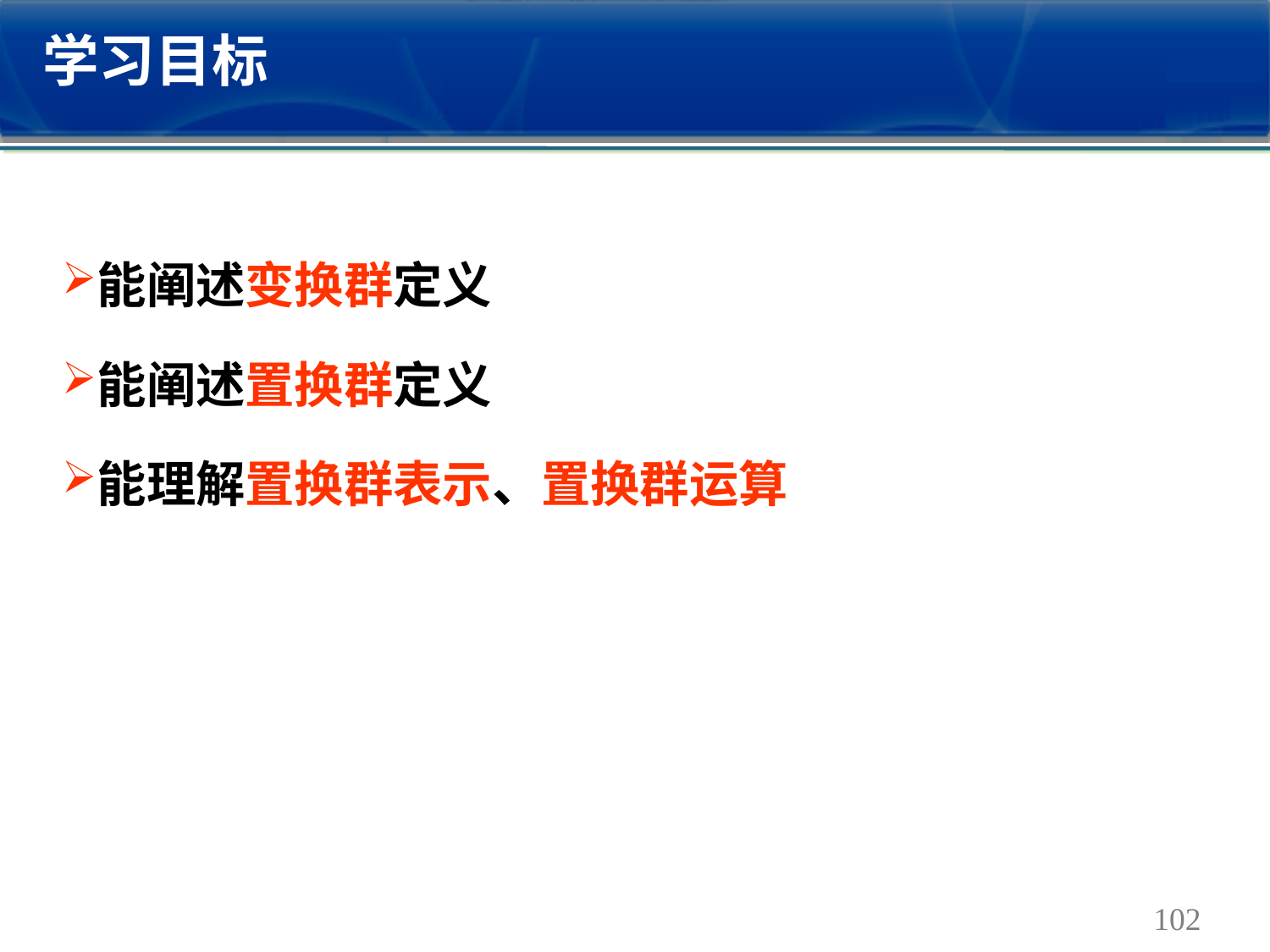

学习目标
能阐述变换群定义
能阐述置换群定义
能理解置换群表示、置换群运算
102